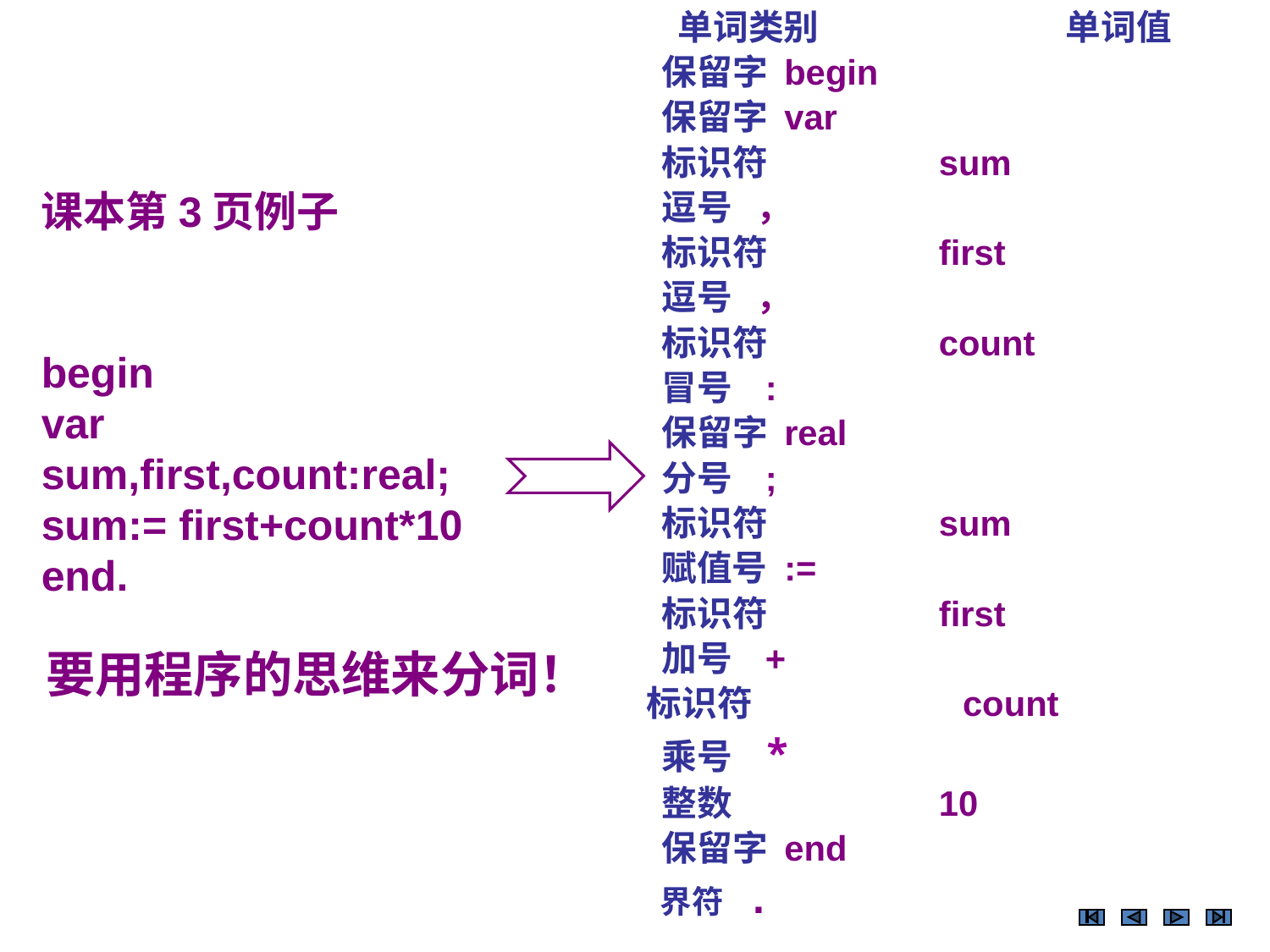

单词类别	       	单词值
 保留字 begin
 保留字 var
 标识符		sum
 逗号   ，
 标识符                	first
 逗号   ，
 标识符		count
 冒号   :
 保留字 real
 分号   ;
 标识符		sum
 赋值号 :=
 标识符               	first
 加号   +
       标识符		count
 乘号   *
 整数                    	10
 保留字 end
 界符   .
课本第3页例子
begin
var sum,first,count:real;
sum:= first+count*10
end.

要用程序的思维来分词！